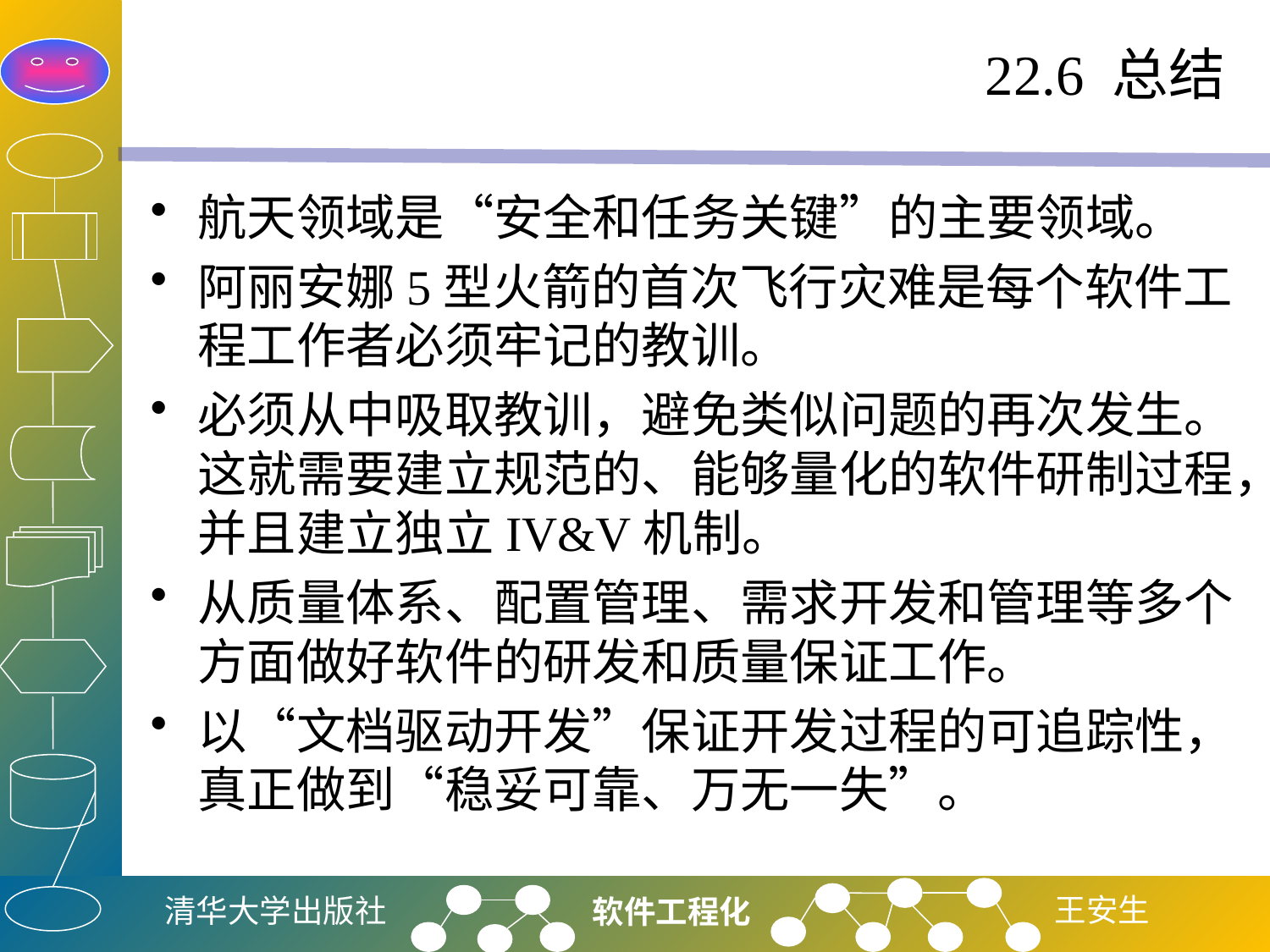

# 22.6 总结
航天领域是“安全和任务关键”的主要领域。
阿丽安娜5型火箭的首次飞行灾难是每个软件工程工作者必须牢记的教训。
必须从中吸取教训，避免类似问题的再次发生。这就需要建立规范的、能够量化的软件研制过程，并且建立独立IV&V机制。
从质量体系、配置管理、需求开发和管理等多个方面做好软件的研发和质量保证工作。
以“文档驱动开发”保证开发过程的可追踪性，真正做到“稳妥可靠、万无一失”。